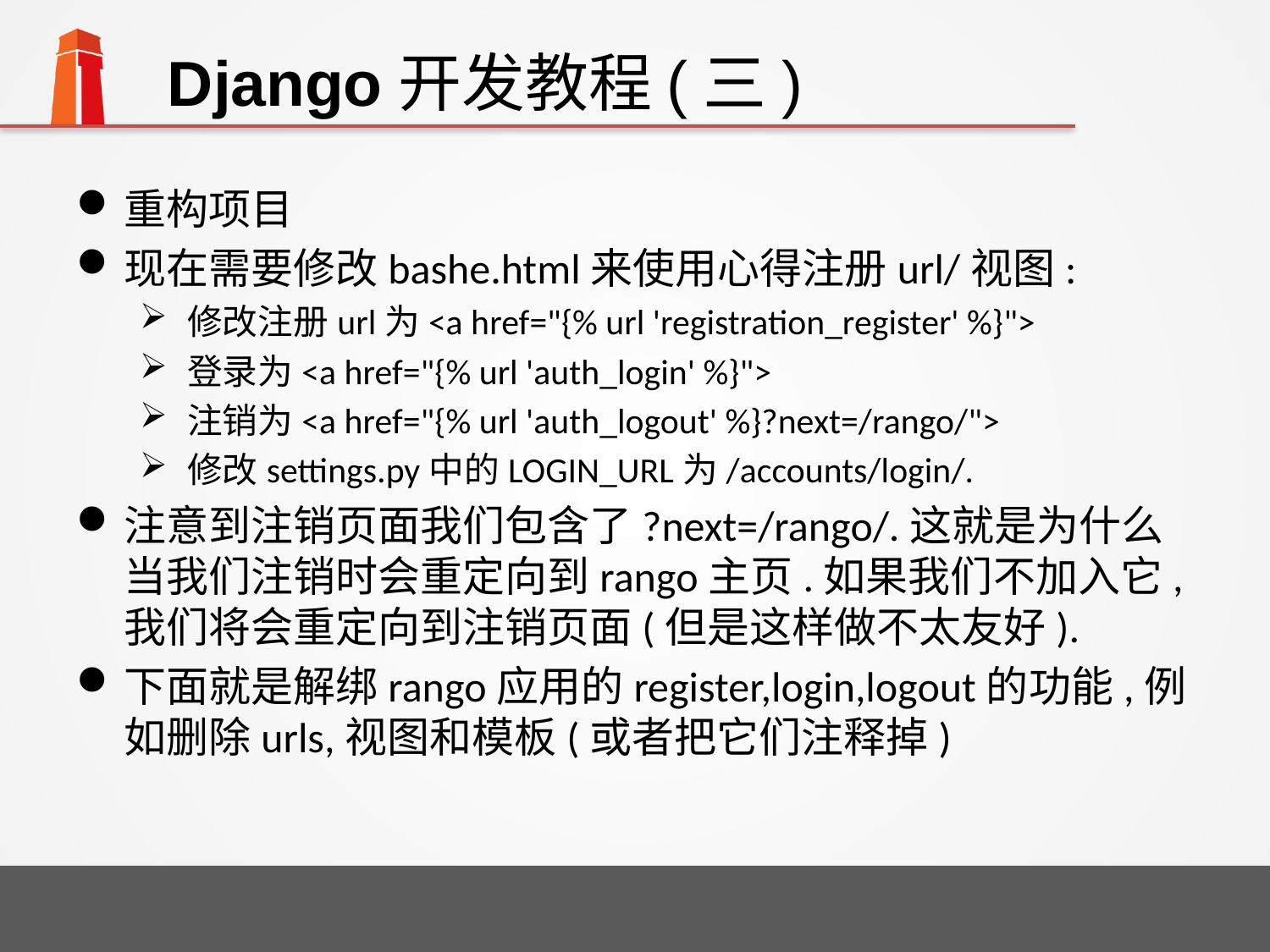

# Django开发教程(三)
重构项目
现在需要修改bashe.html来使用心得注册url/视图:
修改注册url为<a href="{% url 'registration_register' %}">
登录为<a href="{% url 'auth_login' %}">
注销为<a href="{% url 'auth_logout' %}?next=/rango/">
修改settings.py中的LOGIN_URL为/accounts/login/.
注意到注销页面我们包含了?next=/rango/.这就是为什么当我们注销时会重定向到rango主页.如果我们不加入它,我们将会重定向到注销页面(但是这样做不太友好).
下面就是解绑rango应用的register,login,logout的功能,例如删除urls,视图和模板(或者把它们注释掉)